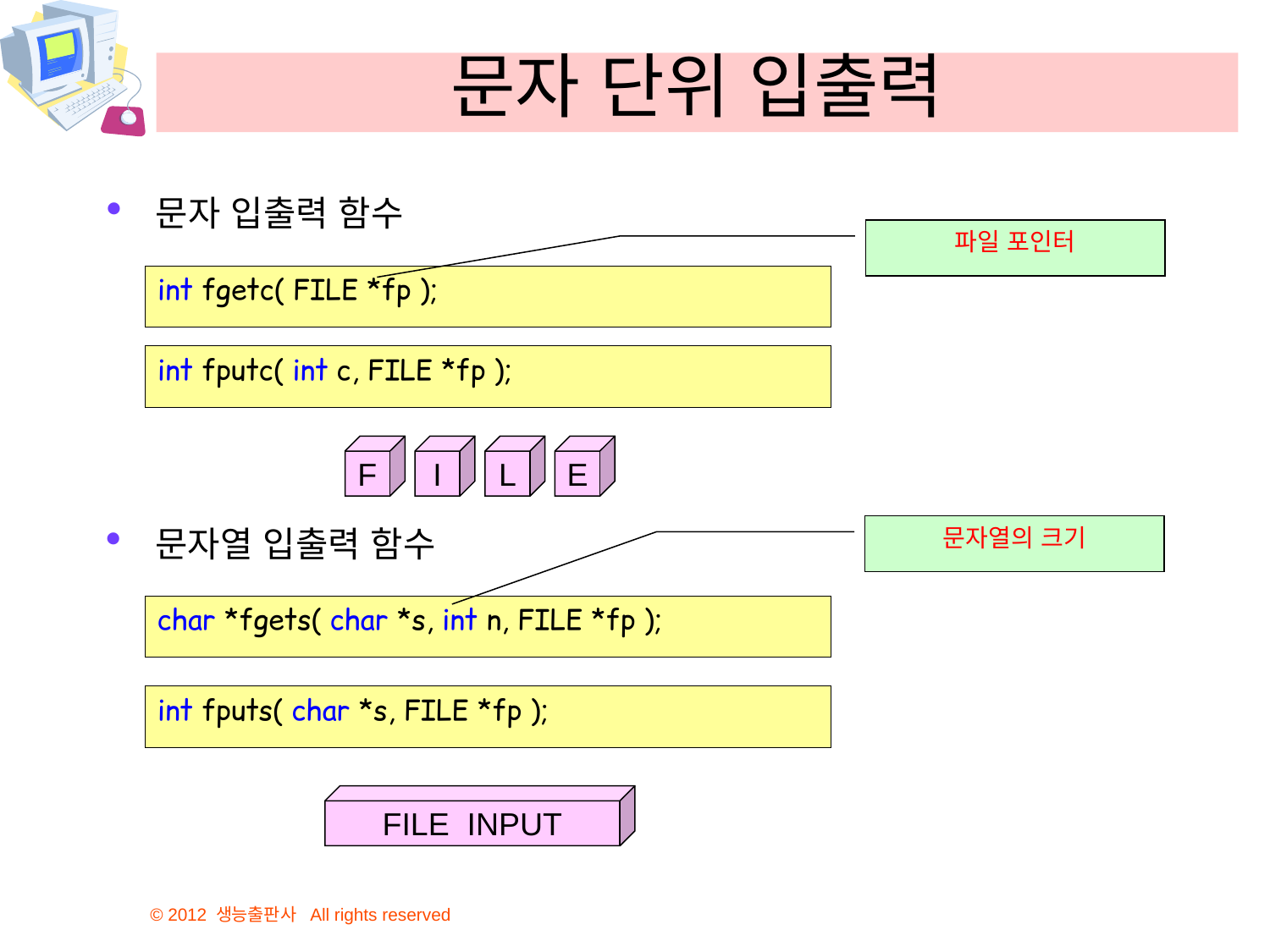

# 문자 단위 입출력
문자 입출력 함수
파일 포인터
int fgetc( FILE *fp );
int fputc( int c, FILE *fp );
F
I
L
E

문자열 입출력 함수
문자열의 크기
char *fgets( char *s, int n, FILE *fp );
int fputs( char *s, FILE *fp );
FILE  INPUT